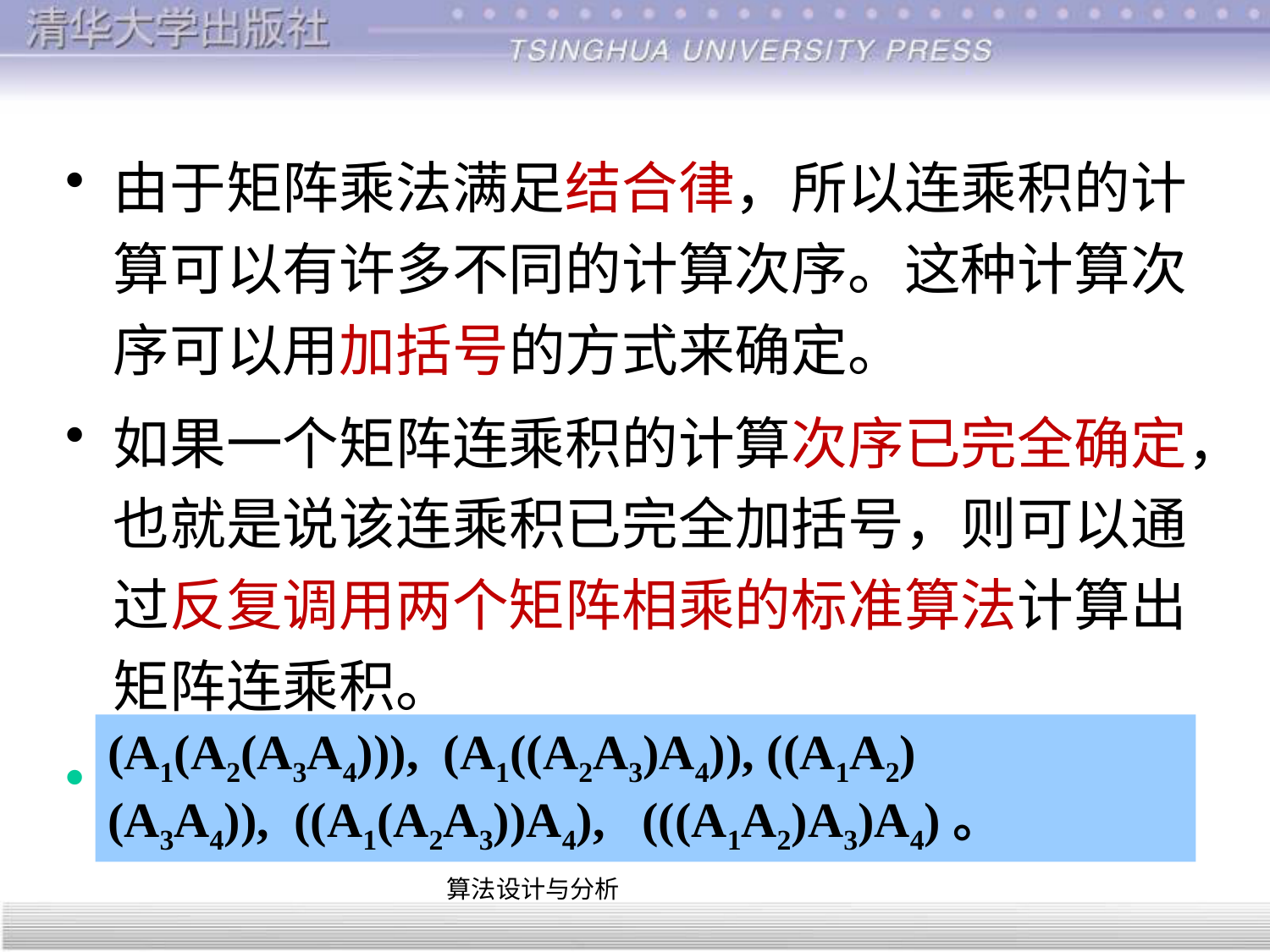

由于矩阵乘法满足结合律，所以连乘积的计算可以有许多不同的计算次序。这种计算次序可以用加括号的方式来确定。
如果一个矩阵连乘积的计算次序已完全确定，也就是说该连乘积已完全加括号，则可以通过反复调用两个矩阵相乘的标准算法计算出矩阵连乘积。
例如：矩阵连乘积A1A2A3A4。
(A1(A2(A3A4))),  (A1((A2A3)A4)), ((A1A2)(A3A4)),  ((A1(A2A3))A4),   (((A1A2)A3)A4)。

算法设计与分析
19